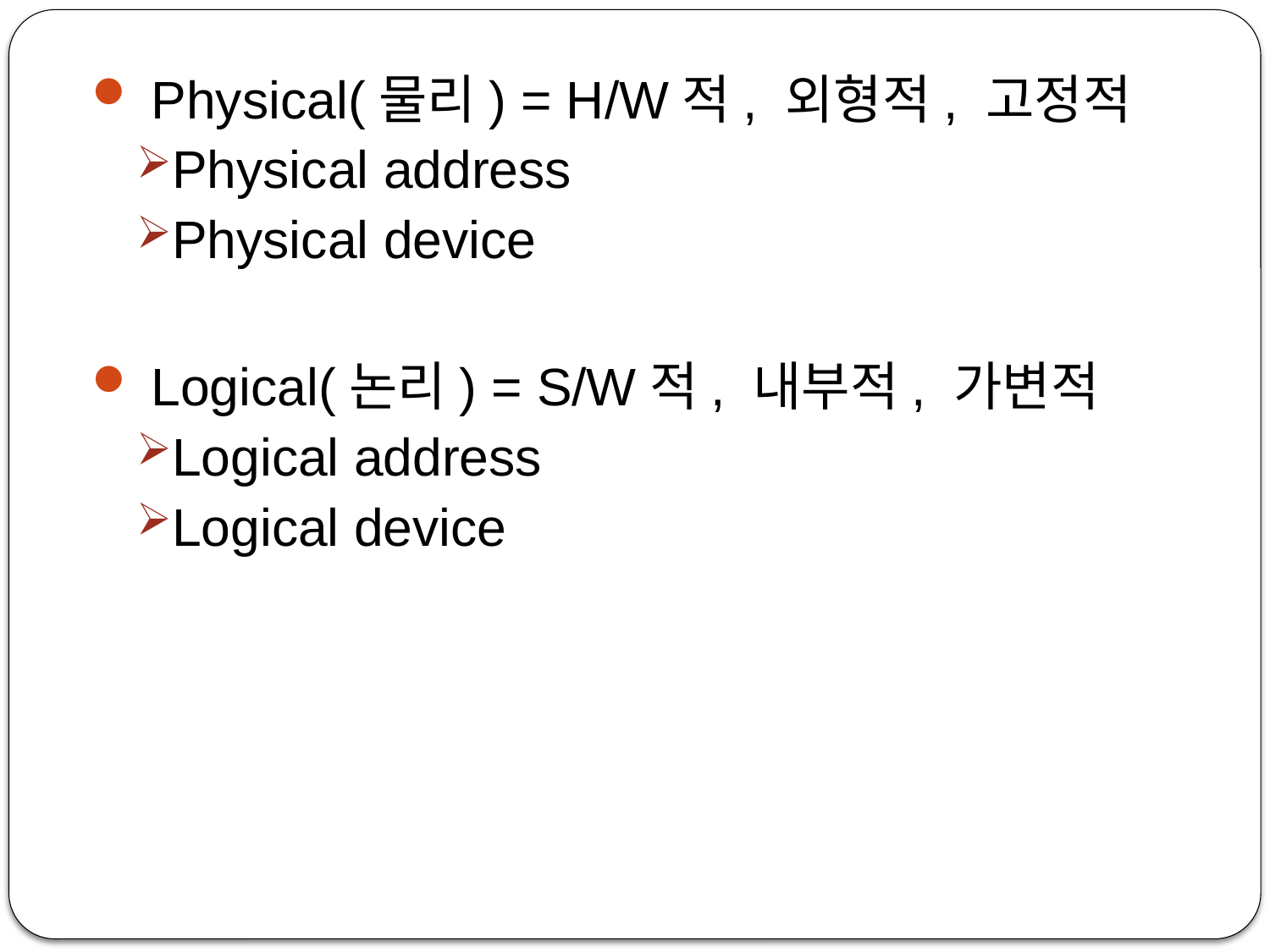

Physical(물리) = H/W적, 외형적, 고정적
Physical address
Physical device

 Logical(논리) = S/W적, 내부적, 가변적
Logical address
Logical device